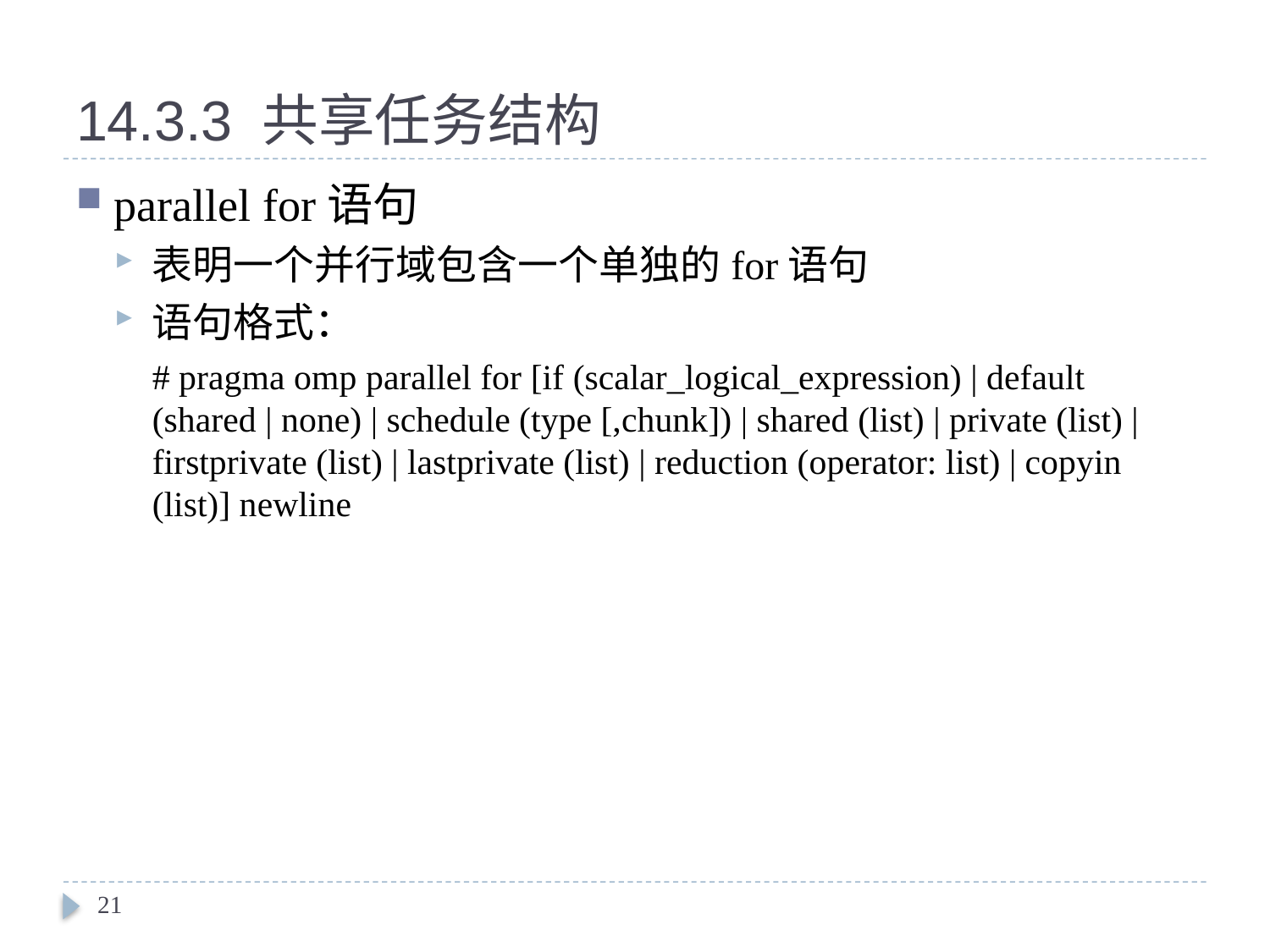

# 14.3.3 共享任务结构
parallel for语句
表明一个并行域包含一个单独的for语句
语句格式：
	# pragma omp parallel for [if (scalar_logical_expression) | default (shared | none) | schedule (type [,chunk]) | shared (list) | private (list) | firstprivate (list) | lastprivate (list) | reduction (operator: list) | copyin (list)] newline
21